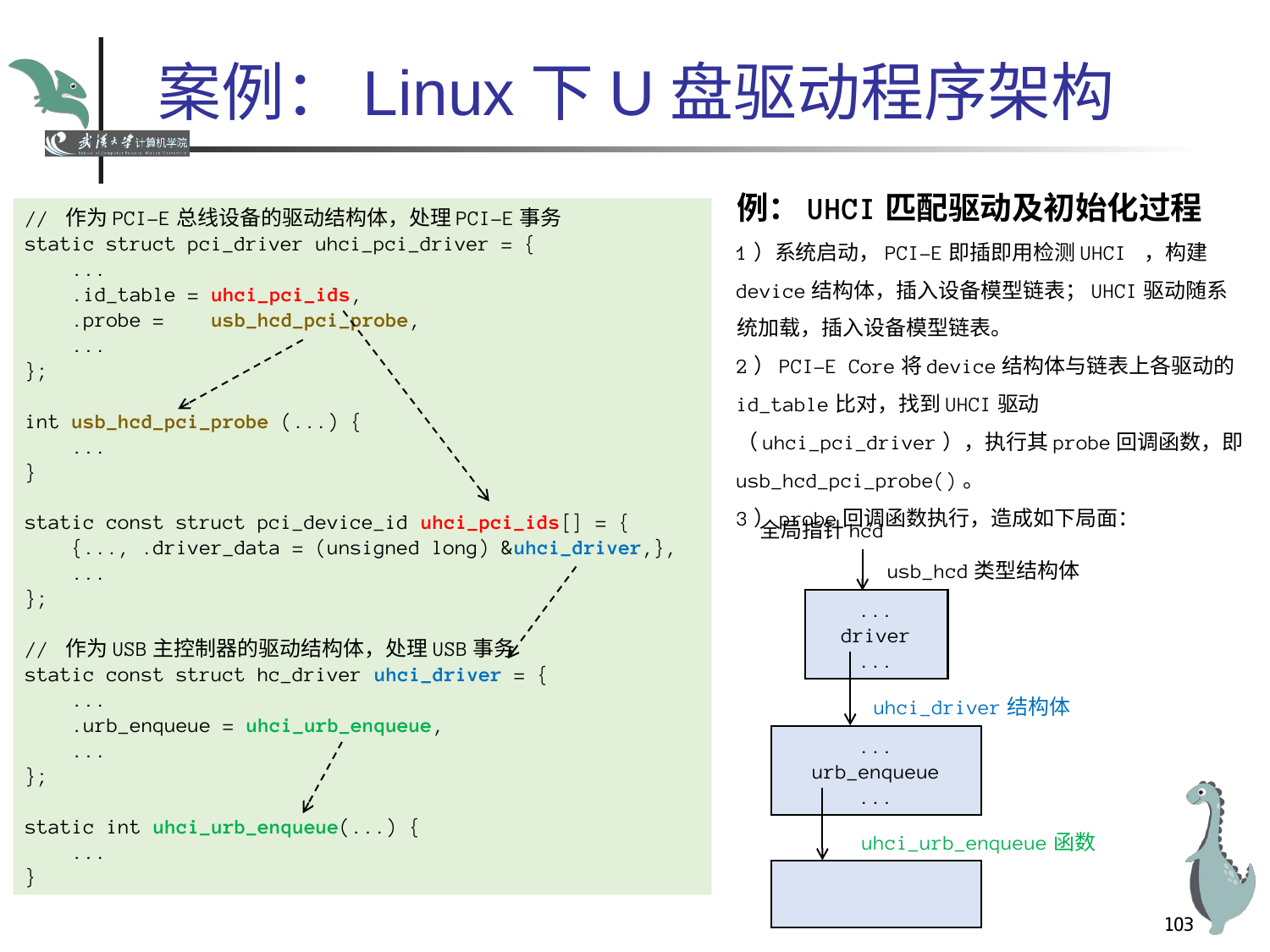

# 案例：Linux下U盘驱动程序架构
例：UHCI匹配驱动及初始化过程
1）系统启动，PCI-E即插即用检测UHCI ，构建device结构体，插入设备模型链表；UHCI驱动随系统加载，插入设备模型链表。
2）PCI-E Core将device结构体与链表上各驱动的id_table比对，找到UHCI驱动（uhci_pci_driver），执行其probe回调函数，即usb_hcd_pci_probe()。
3）probe回调函数执行，造成如下局面：
// 作为PCI-E总线设备的驱动结构体，处理PCI-E事务
static struct pci_driver uhci_pci_driver = {
    ...
    .id_table = uhci_pci_ids,
    .probe =    usb_hcd_pci_probe,
    ...
};

int usb_hcd_pci_probe (...) {
    ...
}

static const struct pci_device_id uhci_pci_ids[] = {
    {..., .driver_data = (unsigned long) &uhci_driver,},
    ...
};

// 作为USB主控制器的驱动结构体，处理USB事务
static const struct hc_driver uhci_driver = {
    ...
    .urb_enqueue = uhci_urb_enqueue,
    ...
};

static int uhci_urb_enqueue(...) {
    ...
}
全局指针hcd
usb_hcd类型结构体
...
driver
...
uhci_driver结构体
...
urb_enqueue
...
uhci_urb_enqueue函数

103